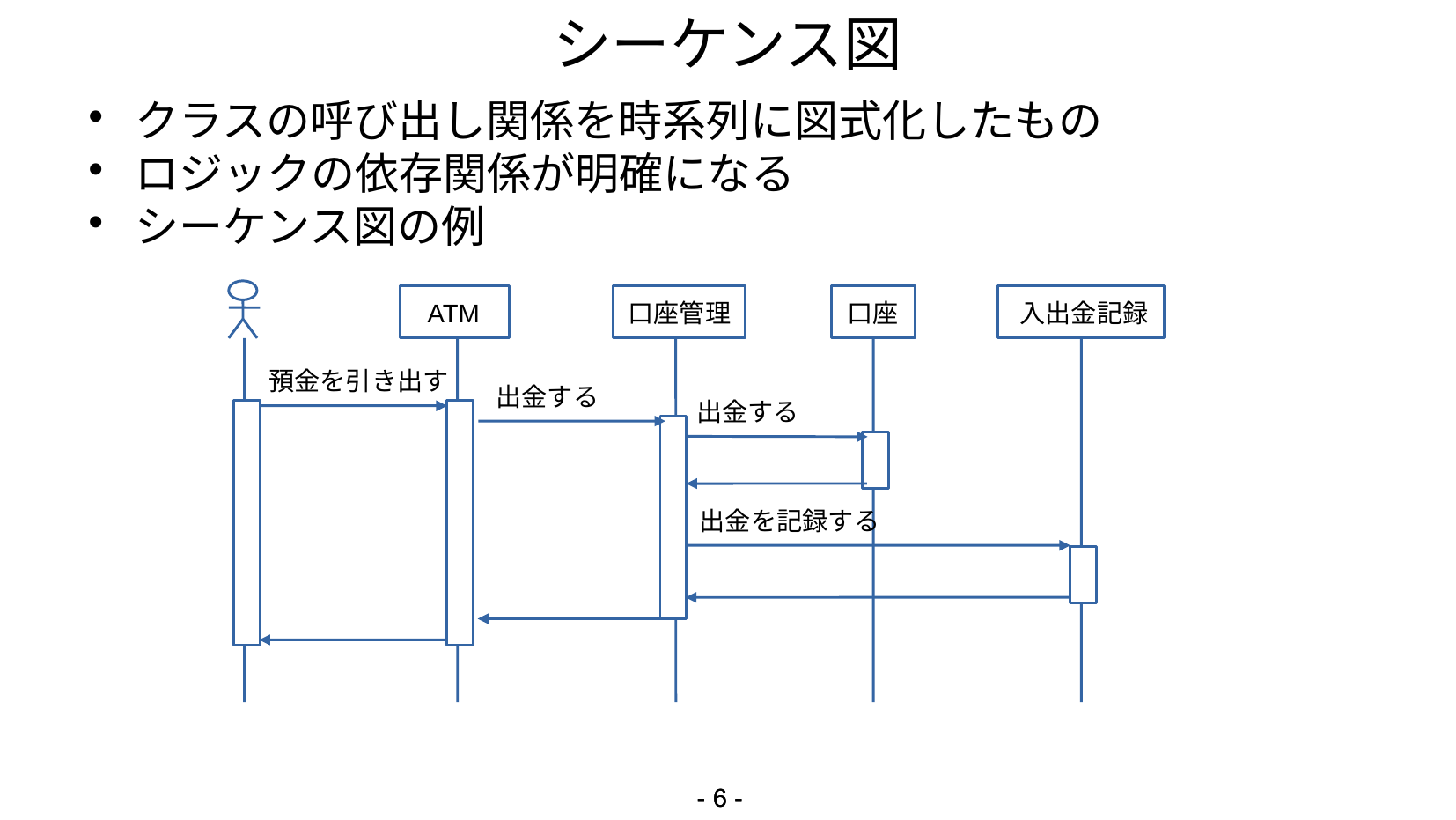

# シーケンス図
クラスの呼び出し関係を時系列に図式化したもの
ロジックの依存関係が明確になる
シーケンス図の例

ATM
口座管理
口座
入出金記録

預金を引き出す
出金する
出金する

出金を記録する

- 6 -
- 6 -